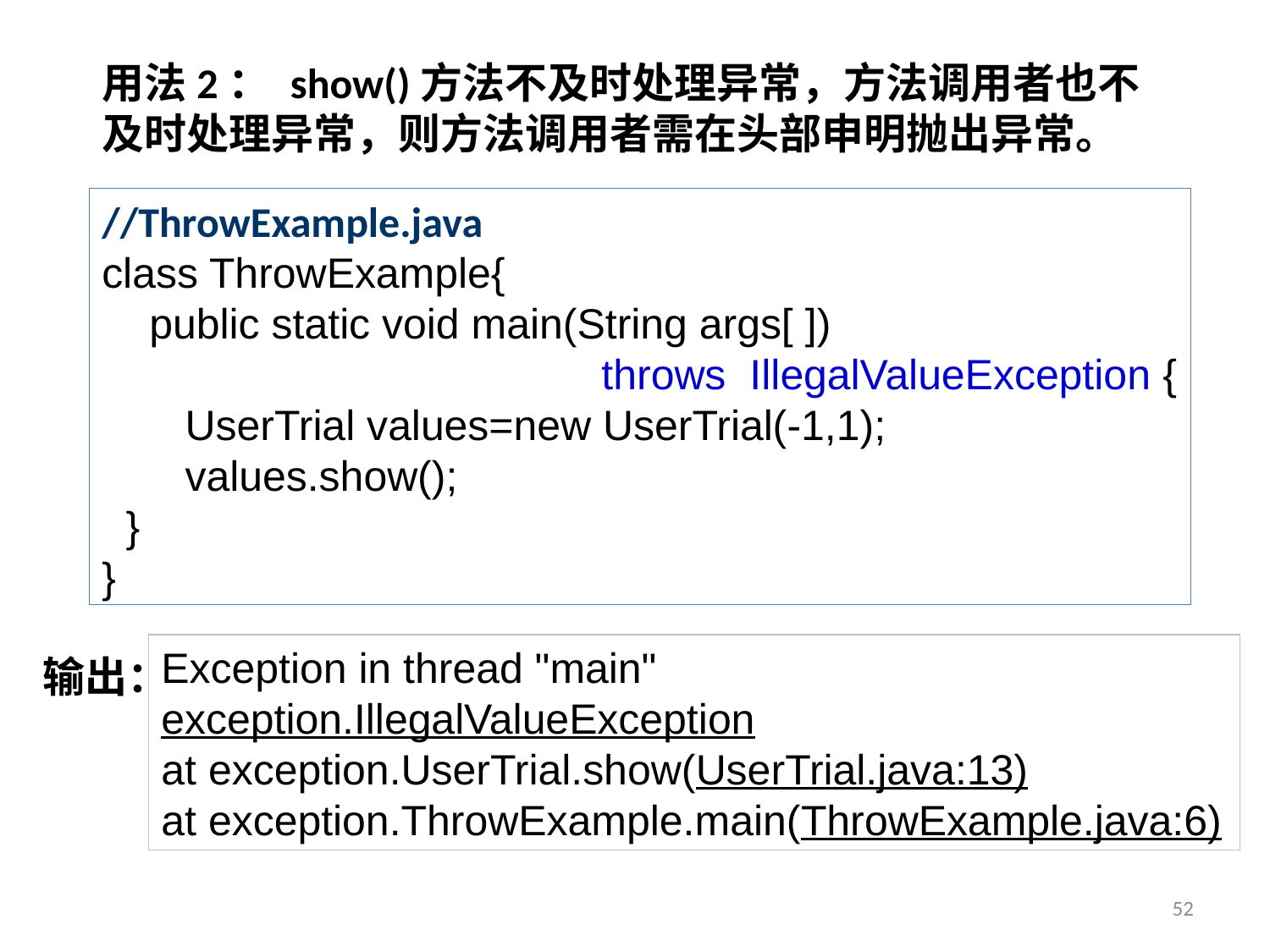

用法2： show()方法不及时处理异常，方法调用者也不及时处理异常，则方法调用者需在头部申明抛出异常。
//ThrowExample.java
class ThrowExample{
    public static void main(String args[ ])
			          throws  IllegalValueException {
       UserTrial values=new UserTrial(-1,1);
       values.show();
  }
}
Exception in thread "main" exception.IllegalValueException
at exception.UserTrial.show(UserTrial.java:13)
at exception.ThrowExample.main(ThrowExample.java:6)
输出：
52